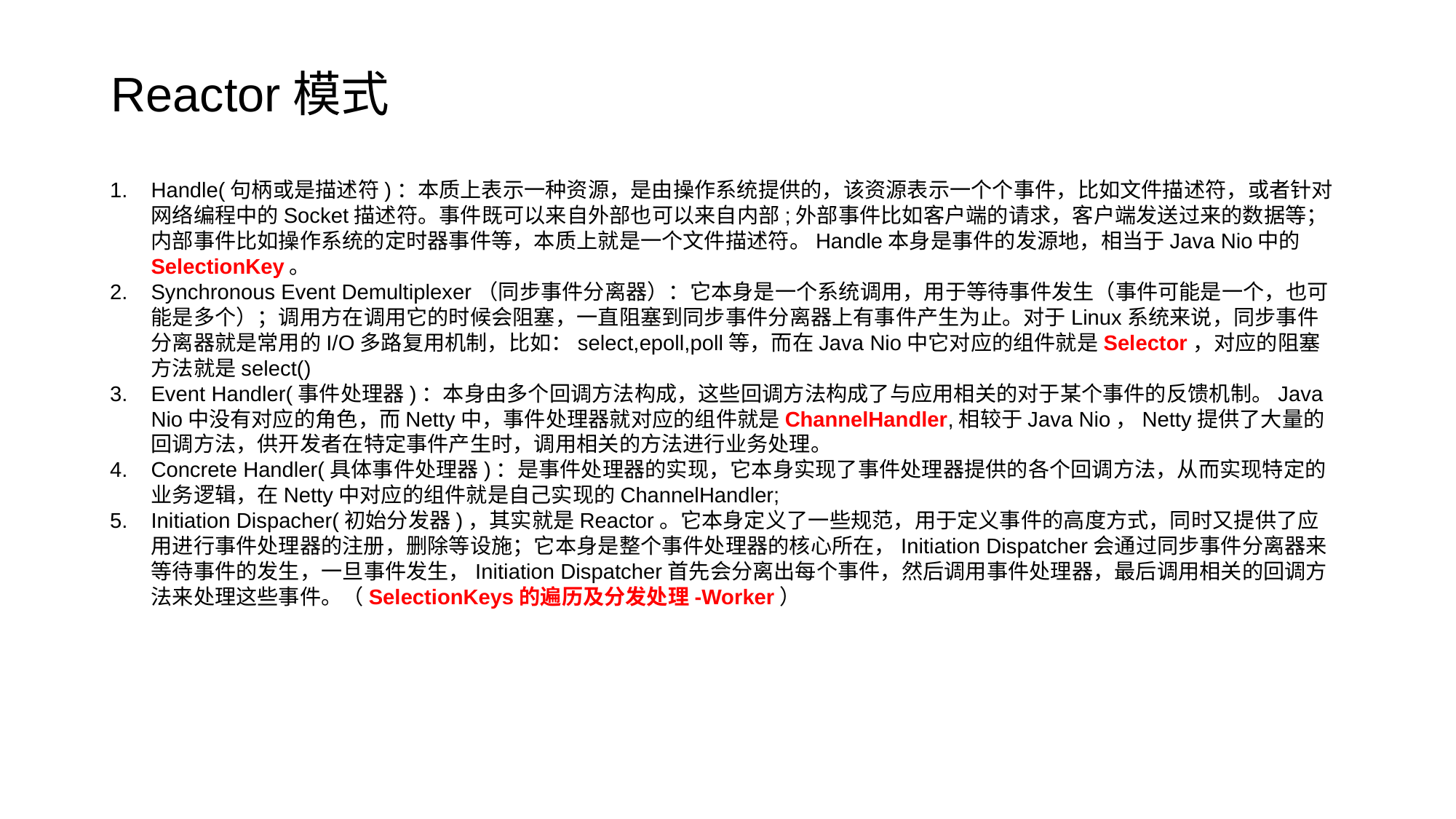

# Reactor模式
Handle(句柄或是描述符)：本质上表示一种资源，是由操作系统提供的，该资源表示一个个事件，比如文件描述符，或者针对网络编程中的Socket描述符。事件既可以来自外部也可以来自内部;外部事件比如客户端的请求，客户端发送过来的数据等；内部事件比如操作系统的定时器事件等，本质上就是一个文件描述符。Handle本身是事件的发源地，相当于Java Nio中的SelectionKey。
Synchronous Event Demultiplexer（同步事件分离器）：它本身是一个系统调用，用于等待事件发生（事件可能是一个，也可能是多个）；调用方在调用它的时候会阻塞，一直阻塞到同步事件分离器上有事件产生为止。对于Linux系统来说，同步事件分离器就是常用的I/O多路复用机制，比如：select,epoll,poll等，而在Java Nio中它对应的组件就是Selector，对应的阻塞方法就是select()
Event Handler(事件处理器)：本身由多个回调方法构成，这些回调方法构成了与应用相关的对于某个事件的反馈机制。Java Nio中没有对应的角色，而Netty中，事件处理器就对应的组件就是ChannelHandler,相较于Java Nio，Netty提供了大量的回调方法，供开发者在特定事件产生时，调用相关的方法进行业务处理。
Concrete Handler(具体事件处理器)：是事件处理器的实现，它本身实现了事件处理器提供的各个回调方法，从而实现特定的业务逻辑，在Netty中对应的组件就是自己实现的ChannelHandler;
Initiation Dispacher(初始分发器)，其实就是Reactor。它本身定义了一些规范，用于定义事件的高度方式，同时又提供了应用进行事件处理器的注册，删除等设施；它本身是整个事件处理器的核心所在，Initiation Dispatcher会通过同步事件分离器来等待事件的发生，一旦事件发生，Initiation Dispatcher首先会分离出每个事件，然后调用事件处理器，最后调用相关的回调方法来处理这些事件。（SelectionKeys的遍历及分发处理-Worker）